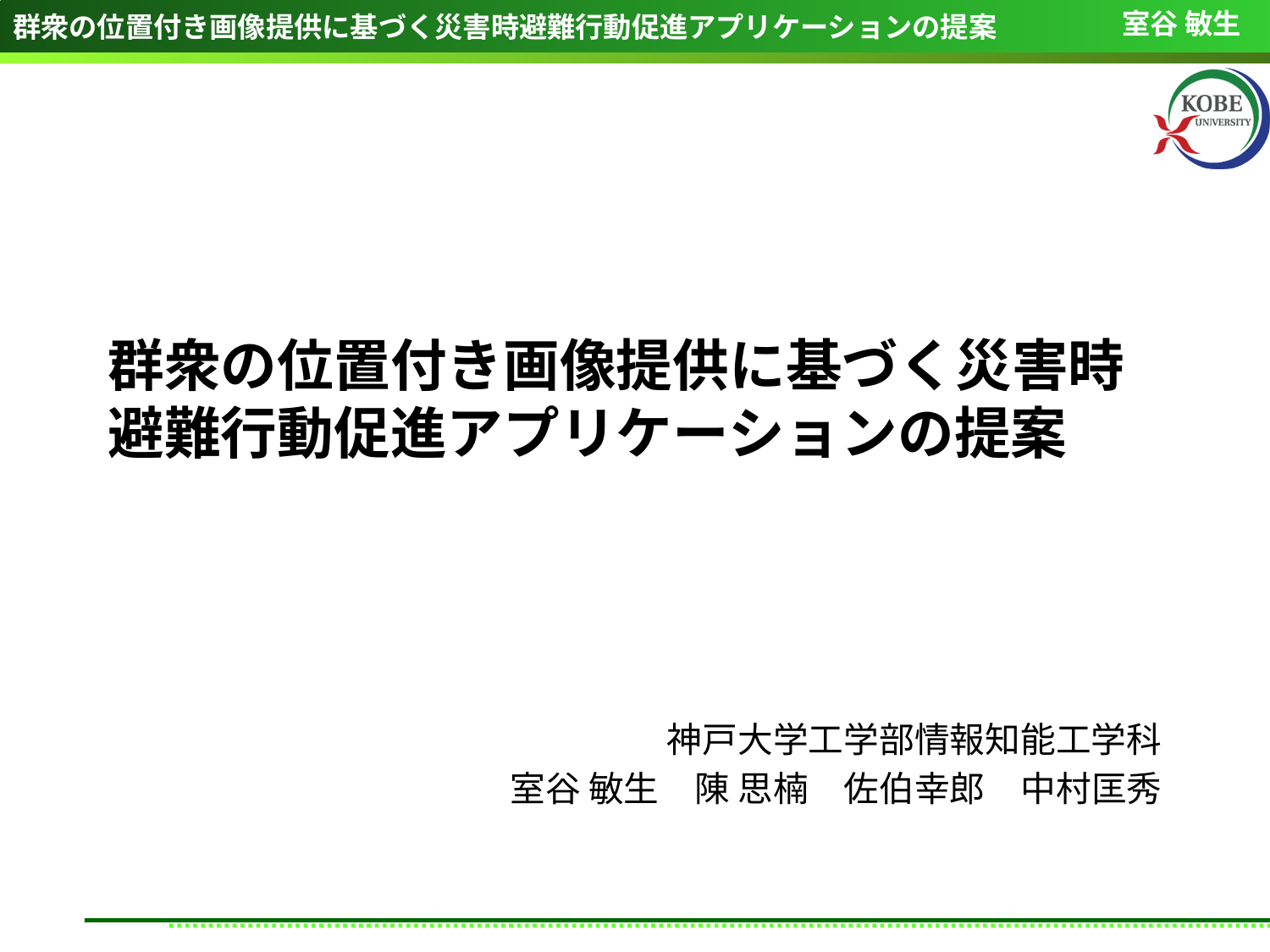

# 群衆の位置付き画像提供に基づく災害時 避難行動促進アプリケーションの提案
神戸大学工学部情報知能工学科
室谷 敏生　陳 思楠　佐伯幸郎　中村匡秀